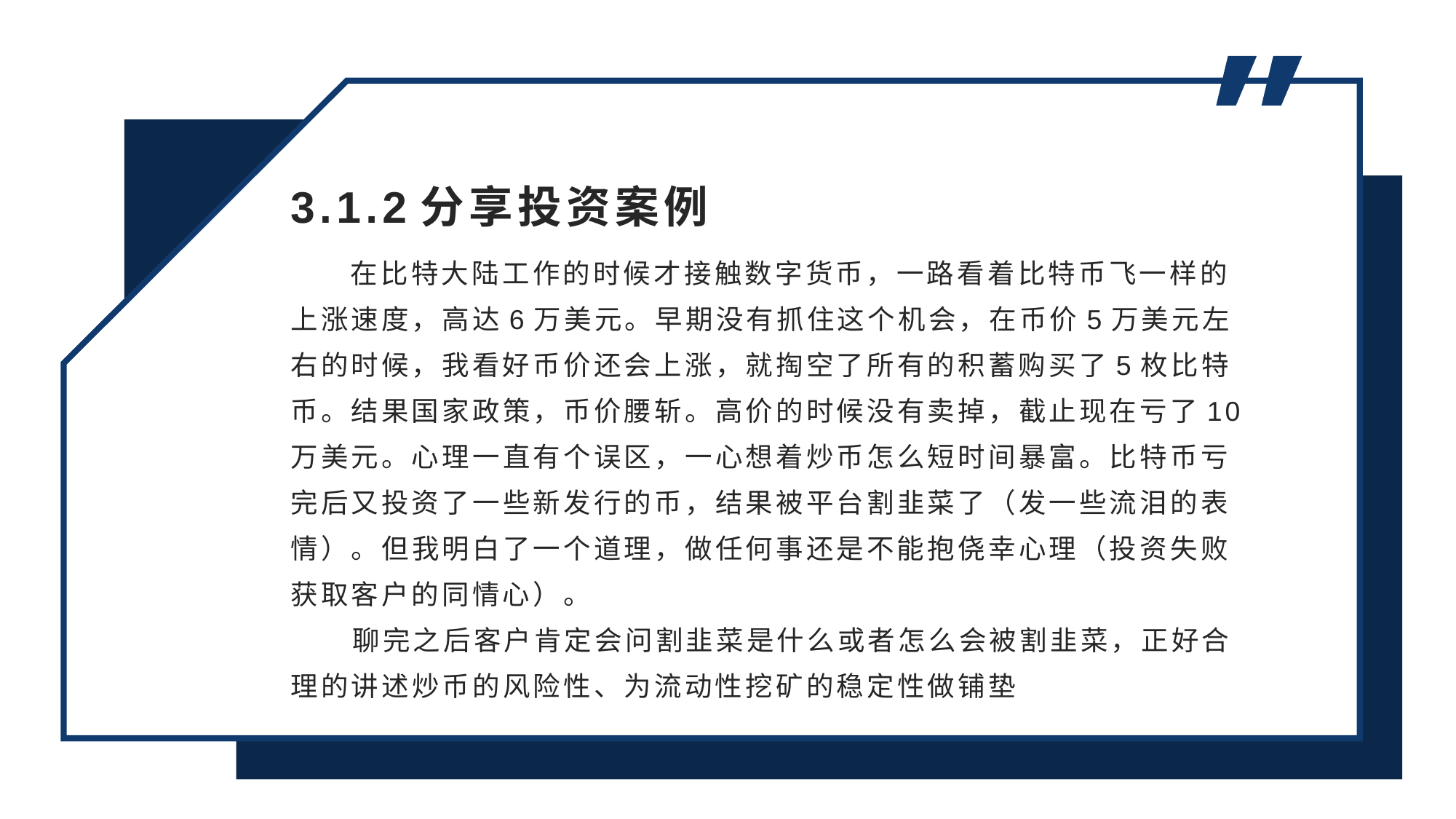

3.1.2分享投资案例

      在比特大陆工作的时候才接触数字货币，一路看着比特币飞一样的上涨速度，高达6万美元。早期没有抓住这个机会，在币价5万美元左右的时候，我看好币价还会上涨，就掏空了所有的积蓄购买了5枚比特币。结果国家政策，币价腰斩。高价的时候没有卖掉，截止现在亏了10万美元。心理一直有个误区，一心想着炒币怎么短时间暴富。比特币亏完后又投资了一些新发行的币，结果被平台割韭菜了（发一些流泪的表情）。但我明白了一个道理，做任何事还是不能抱侥幸心理（投资失败获取客户的同情心）。
      聊完之后客户肯定会问割韭菜是什么或者怎么会被割韭菜，正好合理的讲述炒币的风险性、为流动性挖矿的稳定性做铺垫